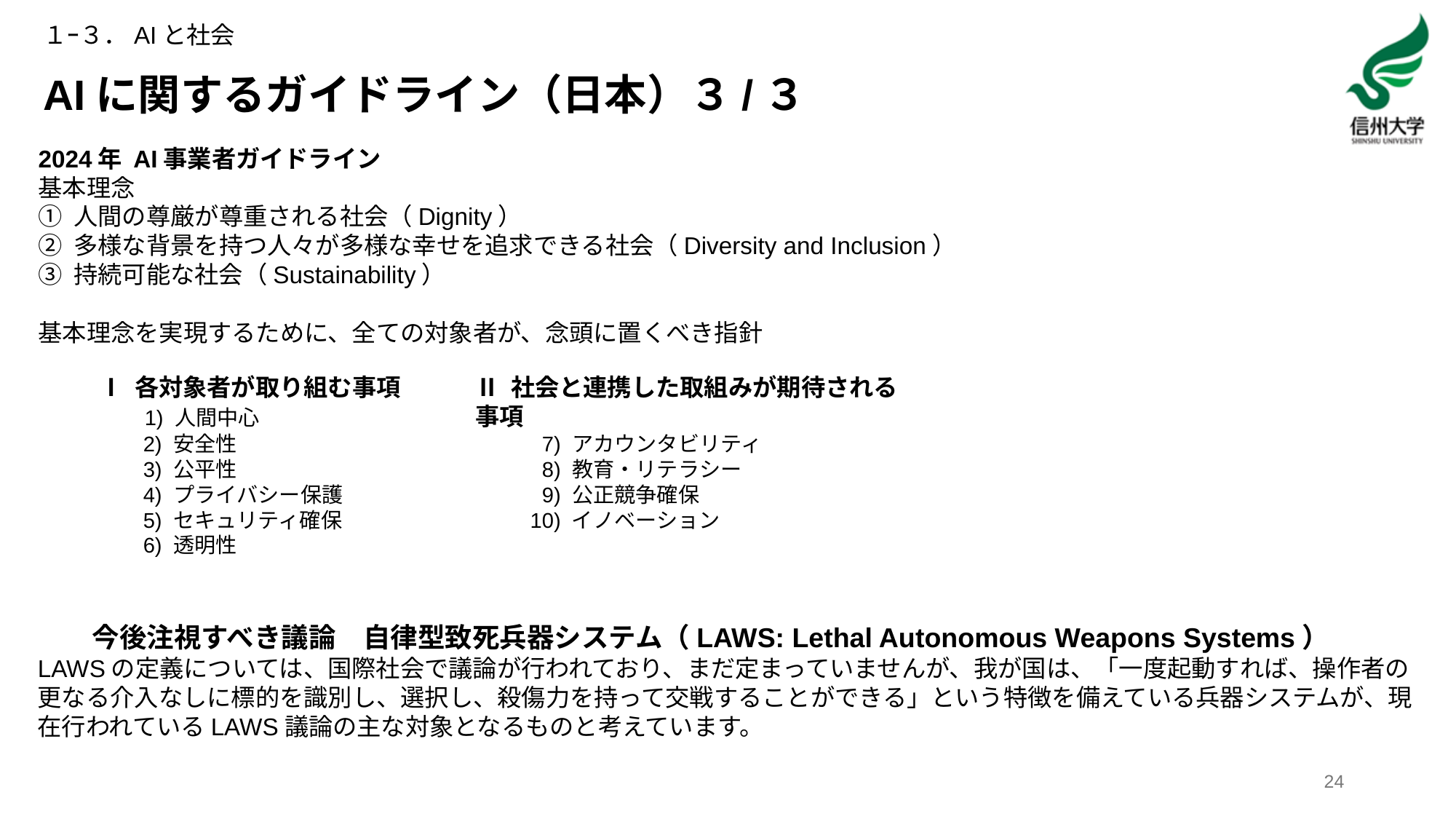

１ｰ３．AIと社会
# AIに関するガイドライン（日本）３/３
2024年 AI事業者ガイドライン
基本理念
① 人間の尊厳が尊重される社会（Dignity）
② 多様な背景を持つ人々が多様な幸せを追求できる社会（Diversity and Inclusion）
③ 持続可能な社会（Sustainability）

基本理念を実現するために、全ての対象者が、念頭に置くべき指針
Ⅰ 各対象者が取り組む事項
  1) 人間中心
  2) 安全性
  3) 公平性
  4) プライバシー保護
  5) セキュリティ確保
  6) 透明性
Ⅱ 社会と連携した取組みが期待される事項
  7) アカウンタビリティ
  8) 教育・リテラシー
  9) 公正競争確保
10) イノベーション

今後注視すべき議論　自律型致死兵器システム（LAWS: Lethal Autonomous Weapons Systems）
LAWSの定義については、国際社会で議論が行われており、まだ定まっていませんが、我が国は、「一度起動すれば、操作者の更なる介入なしに標的を識別し、選択し、殺傷力を持って交戦することができる」という特徴を備えている兵器システムが、現在行われているLAWS議論の主な対象となるものと考えています。
24